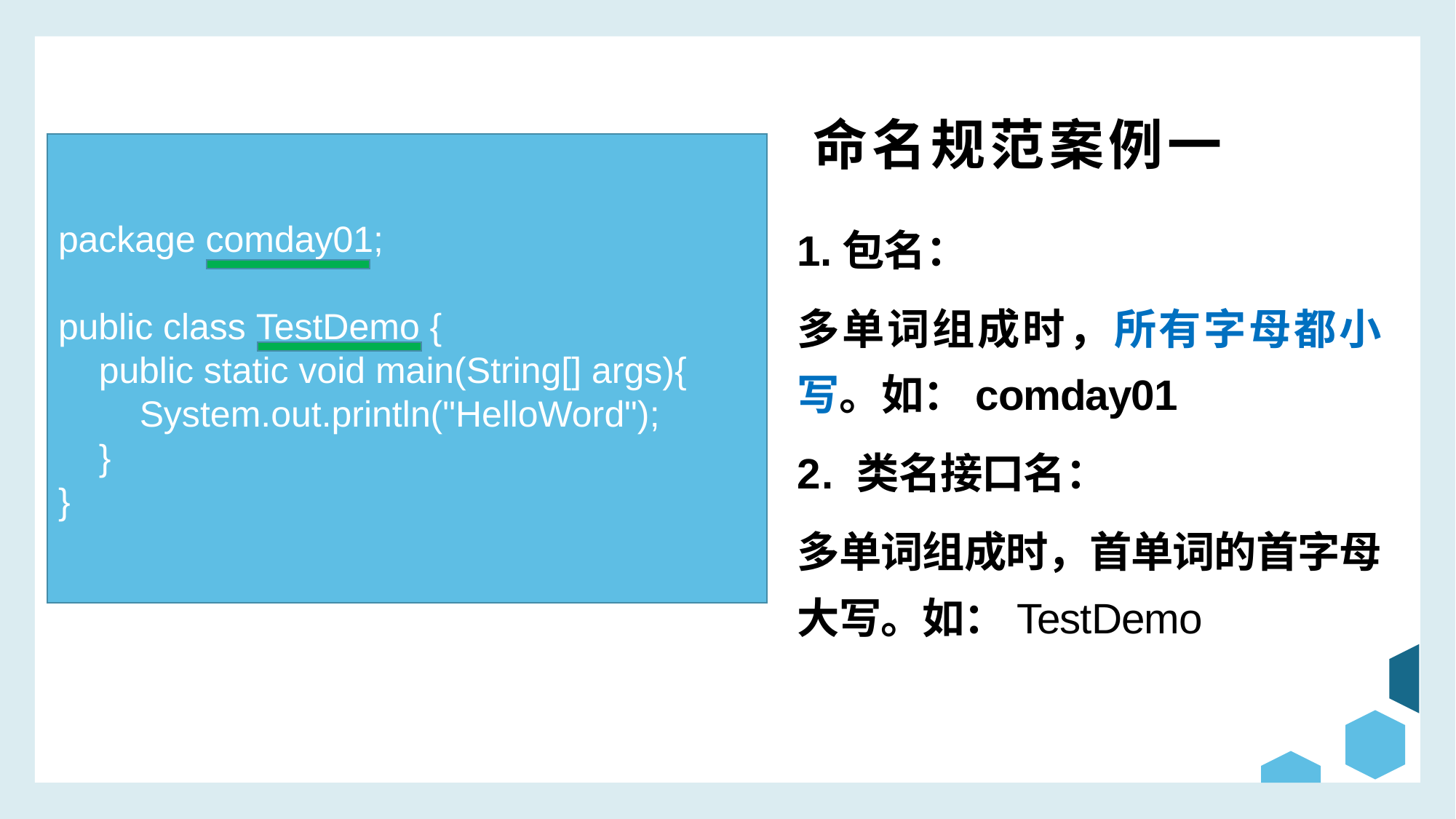

命名规范案例一
package comday01;

public class TestDemo {
    public static void main(String[] args){
        System.out.println("HelloWord");
    }
}
1.包名：
多单词组成时，所有字母都小写。如：comday01
2. 类名接口名：
多单词组成时，首单词的首字母大写。如：TestDemo